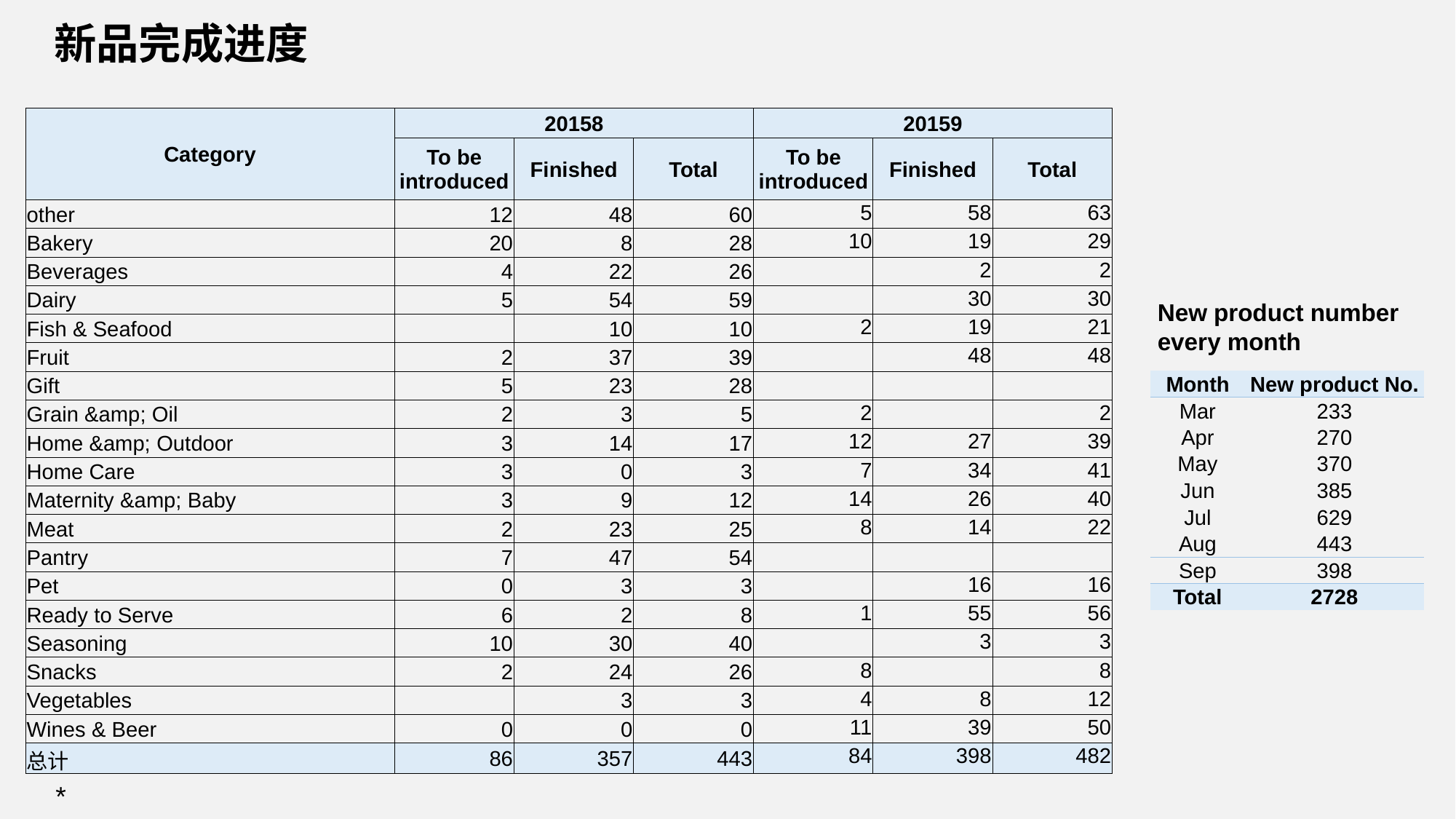

新品完成进度
| Category | 20158 |  |  | 20159 |  |  |
| --- | --- | --- | --- | --- | --- | --- |
|  | To be introduced | Finished | Total | To be introduced | Finished | Total |
| other | 12 | 48 | 60 | 5 | 58 | 63 |
| Bakery | 20 | 8 | 28 | 10 | 19 | 29 |
| Beverages | 4 | 22 | 26 |  | 2 | 2 |
| Dairy | 5 | 54 | 59 |  | 30 | 30 |
| Fish & Seafood |  | 10 | 10 | 2 | 19 | 21 |
| Fruit | 2 | 37 | 39 |  | 48 | 48 |
| Gift | 5 | 23 | 28 |  |  |  |
| Grain &amp; Oil | 2 | 3 | 5 | 2 |  | 2 |
| Home &amp; Outdoor | 3 | 14 | 17 | 12 | 27 | 39 |
| Home Care | 3 | 0 | 3 | 7 | 34 | 41 |
| Maternity &amp; Baby | 3 | 9 | 12 | 14 | 26 | 40 |
| Meat | 2 | 23 | 25 | 8 | 14 | 22 |
| Pantry | 7 | 47 | 54 |  |  |  |
| Pet | 0 | 3 | 3 |  | 16 | 16 |
| Ready to Serve | 6 | 2 | 8 | 1 | 55 | 56 |
| Seasoning | 10 | 30 | 40 |  | 3 | 3 |
| Snacks | 2 | 24 | 26 | 8 |  | 8 |
| Vegetables |  | 3 | 3 | 4 | 8 | 12 |
| Wines & Beer | 0 | 0 | 0 | 11 | 39 | 50 |
| 总计 | 86 | 357 | 443 | 84 | 398 | 482 |
New product number every month
| Month | New product No. |
| --- | --- |
| Mar | 233 |
| Apr | 270 |
| May | 370 |
| Jun | 385 |
| Jul | 629 |
| Aug | 443 |
| Sep | 398 |
| Total | 2728 |
*